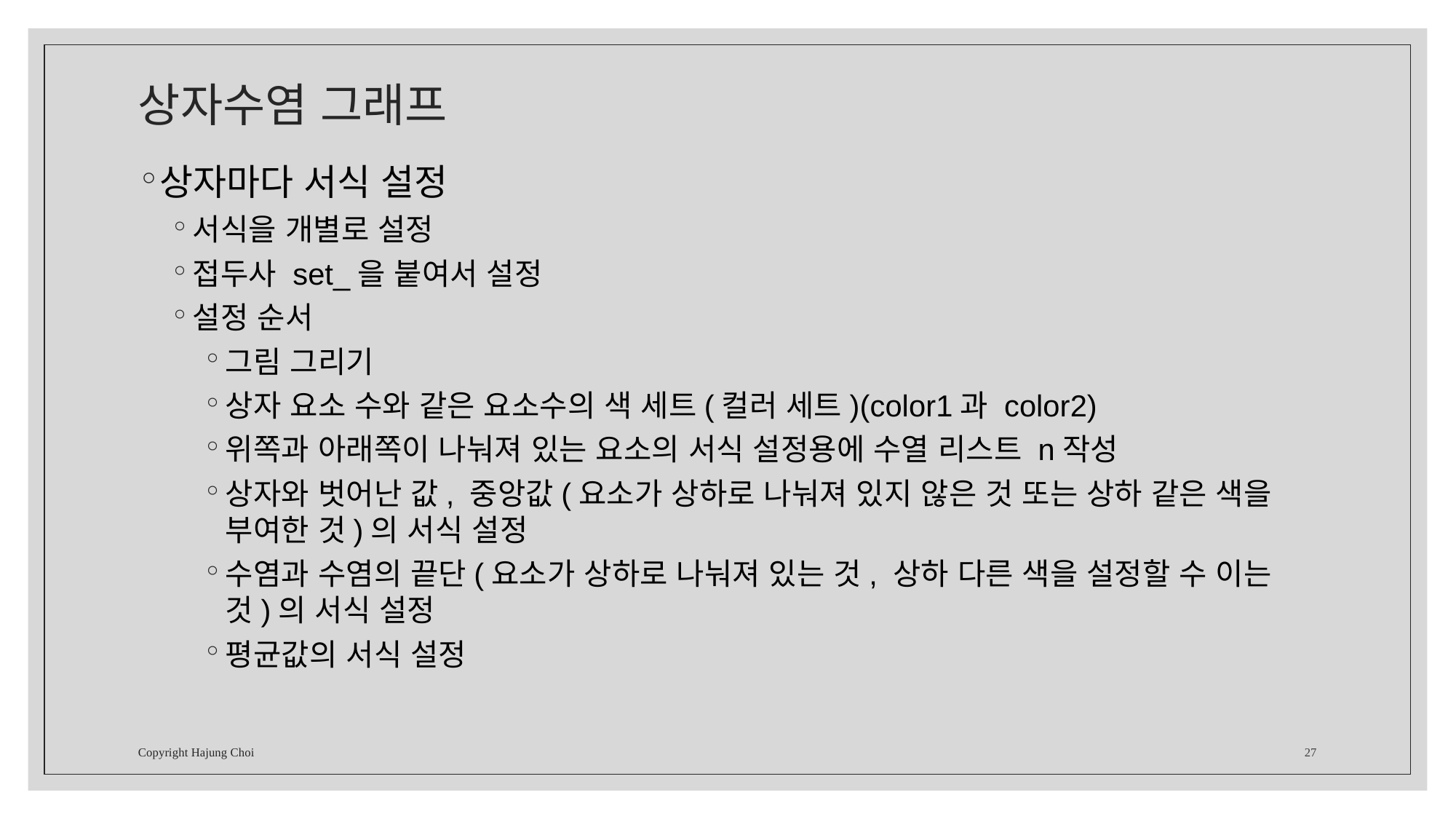

# 상자수염 그래프
상자마다 서식 설정
서식을 개별로 설정
접두사 set_을 붙여서 설정
설정 순서
그림 그리기
상자 요소 수와 같은 요소수의 색 세트(컬러 세트)(color1과 color2)
위쪽과 아래쪽이 나눠져 있는 요소의 서식 설정용에 수열 리스트 n작성
상자와 벗어난 값, 중앙값(요소가 상하로 나눠져 있지 않은 것 또는 상하 같은 색을 부여한 것)의 서식 설정
수염과 수염의 끝단(요소가 상하로 나눠져 있는 것, 상하 다른 색을 설정할 수 이는 것)의 서식 설정
평균값의 서식 설정
Copyright Hajung Choi
27